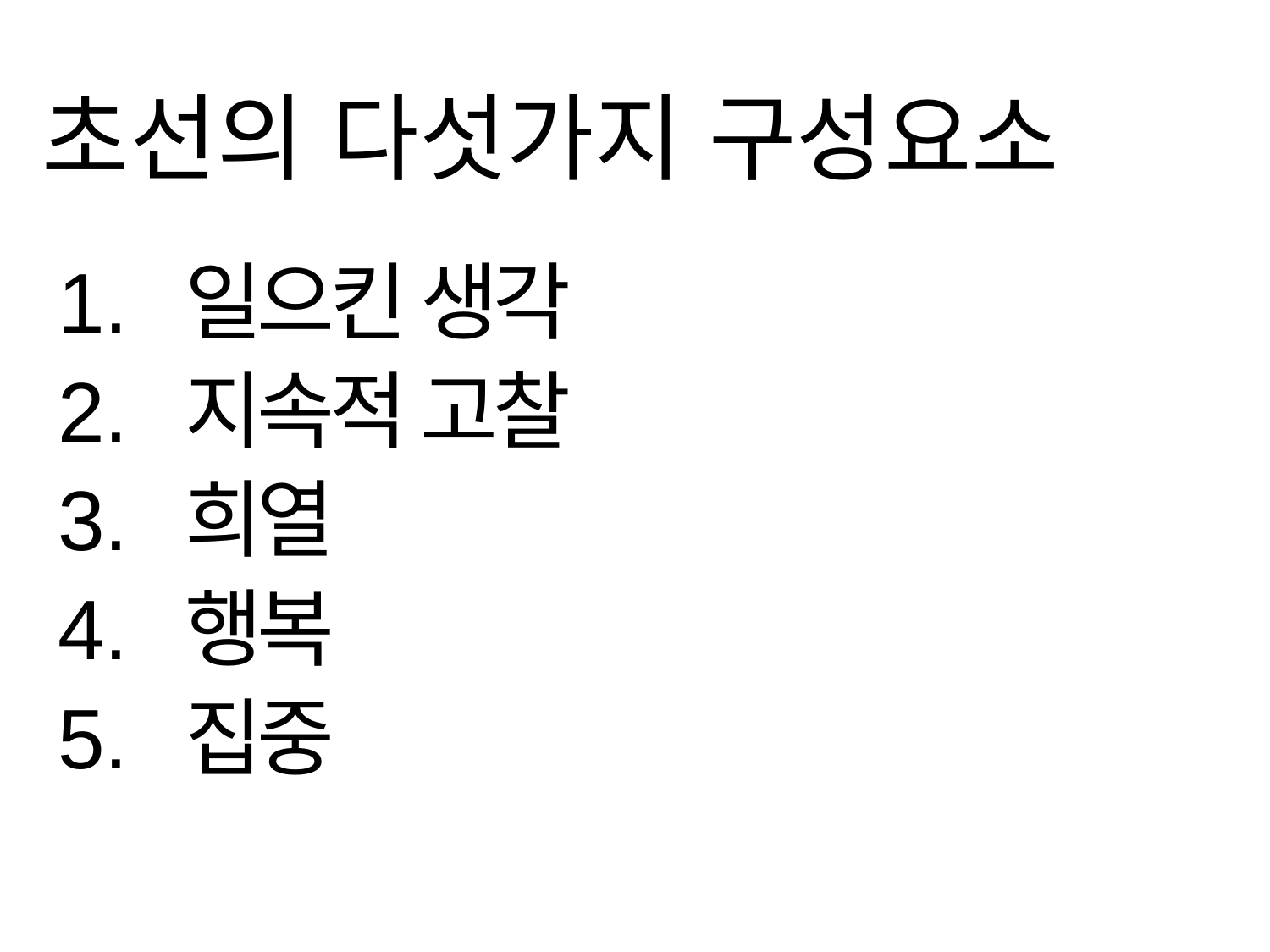

# 초선의 다섯가지 구성요소
일으킨 생각
지속적 고찰
희열
행복
집중